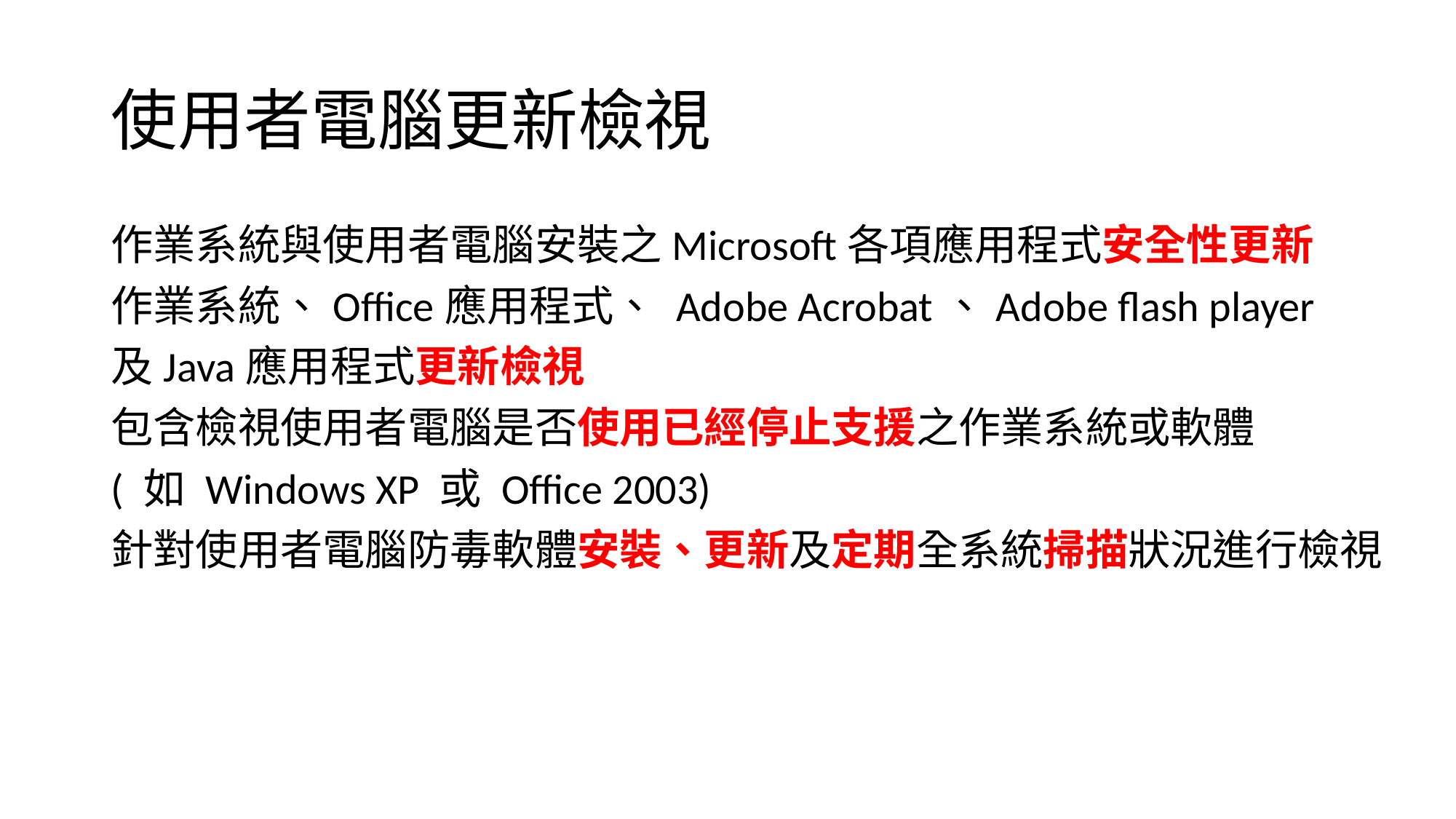

# 使用者電腦更新檢視
作業系統與使用者電腦安裝之Microsoft各項應用程式安全性更新
作業系統、Office應用程式、 Adobe Acrobat、Adobe flash player
及Java應用程式更新檢視
包含檢視使用者電腦是否使用已經停止支援之作業系統或軟體
( 如 Windows XP 或 Office 2003)
針對使用者電腦防毒軟體安裝、更新及定期全系統掃描狀況進行檢視